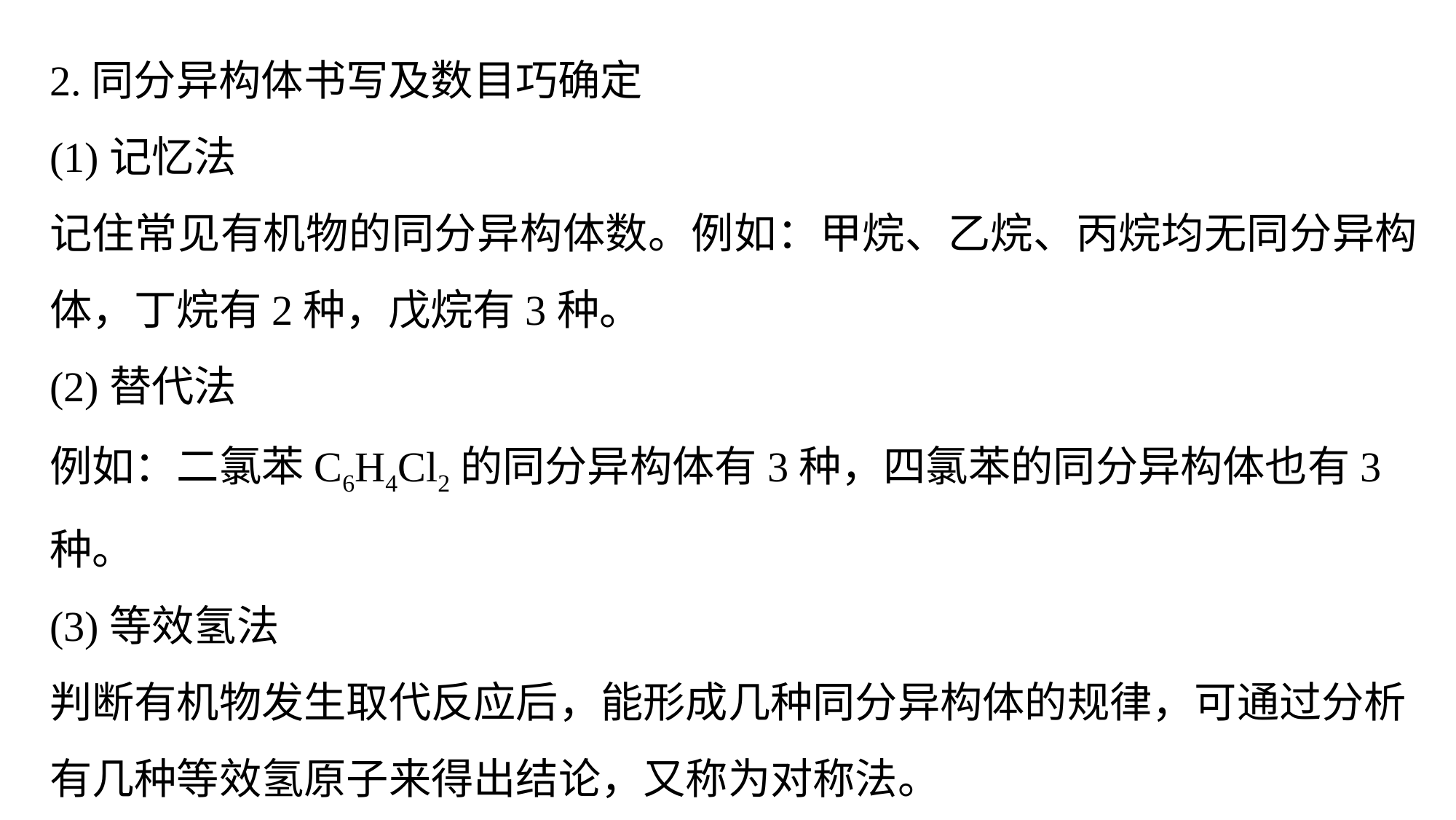

2.同分异构体书写及数目巧确定
(1)记忆法
记住常见有机物的同分异构体数。例如：甲烷、乙烷、丙烷均无同分异构体，丁烷有2种，戊烷有3种。
(2)替代法
例如：二氯苯C6H4Cl2的同分异构体有3种，四氯苯的同分异构体也有3种。
(3)等效氢法
判断有机物发生取代反应后，能形成几种同分异构体的规律，可通过分析有几种等效氢原子来得出结论，又称为对称法。